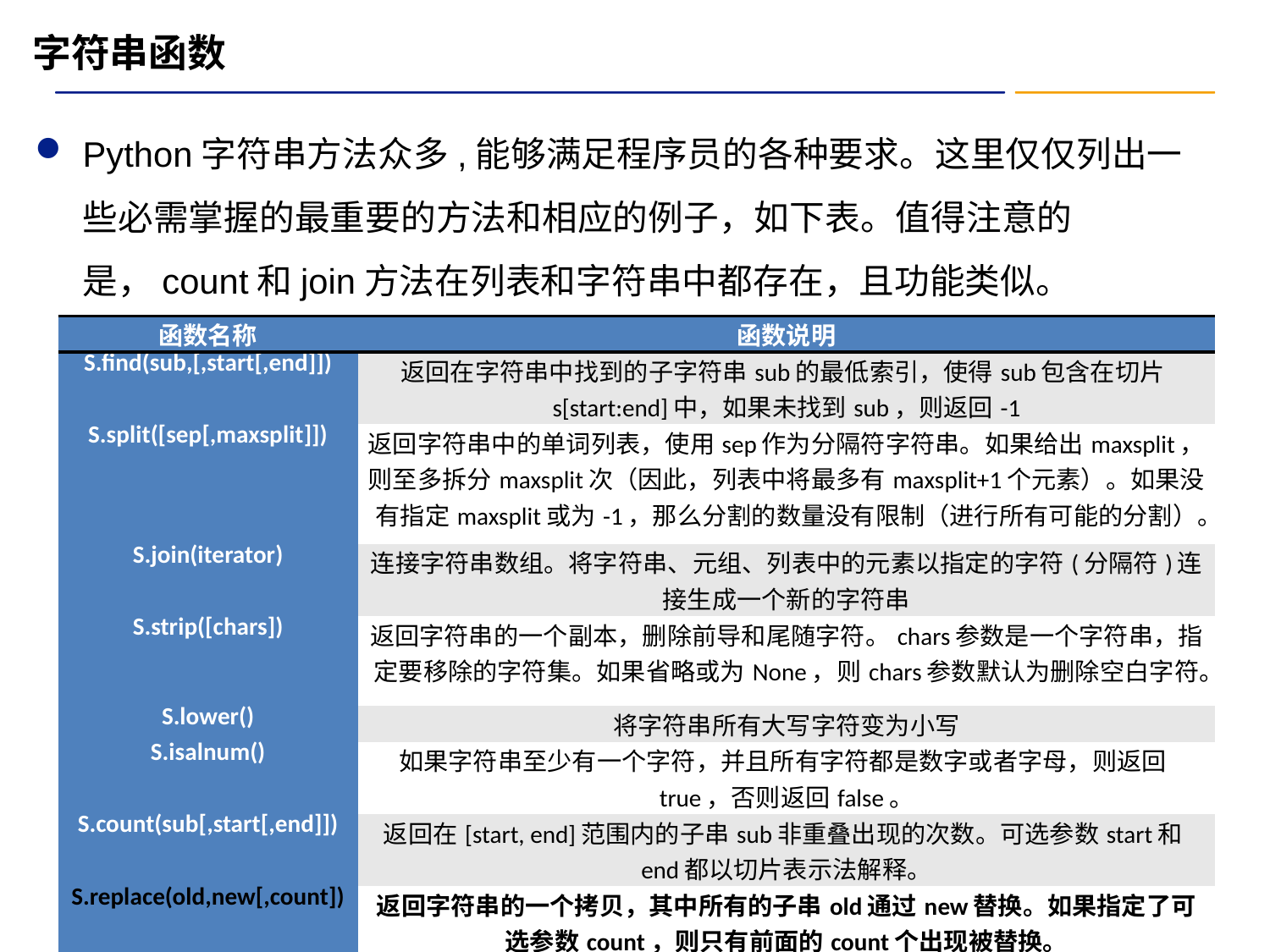

# 字符串函数
Python字符串方法众多,能够满足程序员的各种要求。这里仅仅列出一些必需掌握的最重要的方法和相应的例子，如下表。值得注意的是，count和join方法在列表和字符串中都存在，且功能类似。
| 函数名称 | 函数说明 |
| --- | --- |
| S.find(sub,[,start[,end]]) | 返回在字符串中找到的子字符串sub的最低索引，使得sub包含在切片s[start:end]中，如果未找到sub，则返回-1 |
| S.split([sep[,maxsplit]]) | 返回字符串中的单词列表，使用sep作为分隔符字符串。如果给出maxsplit，则至多拆分maxsplit次（因此，列表中将最多有maxsplit+1个元素）。如果没有指定maxsplit或为-1，那么分割的数量没有限制（进行所有可能的分割）。 |
| S.join(iterator) | 连接字符串数组。将字符串、元组、列表中的元素以指定的字符(分隔符)连接生成一个新的字符串 |
| S.strip([chars]) | 返回字符串的一个副本，删除前导和尾随字符。chars参数是一个字符串，指定要移除的字符集。如果省略或为None，则chars参数默认为删除空白字符。 |
| S.lower() | 将字符串所有大写字符变为小写 |
| S.isalnum() | 如果字符串至少有一个字符，并且所有字符都是数字或者字母，则返回true，否则返回false。 |
| S.count(sub[,start[,end]]) | 返回在[start, end]范围内的子串sub非重叠出现的次数。可选参数start和end都以切片表示法解释。 |
| S.replace(old,new[,count]) | 返回字符串的一个拷贝，其中所有的子串old通过new替换。如果指定了可选参数count，则只有前面的count个出现被替换。 |